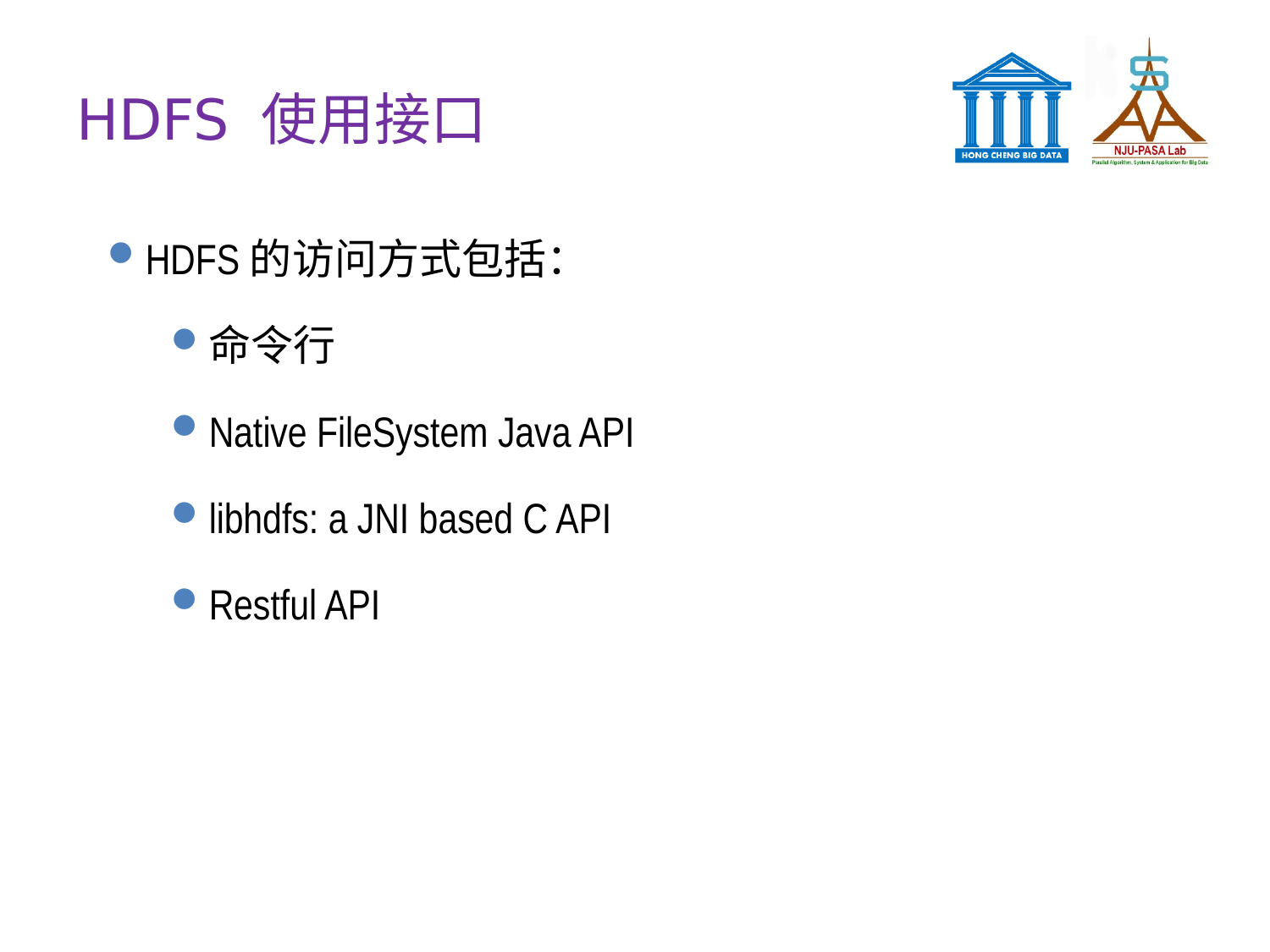

# HDFS 使用接口
HDFS的访问方式包括：
命令行
Native FileSystem Java API
libhdfs: a JNI based C API
Restful API